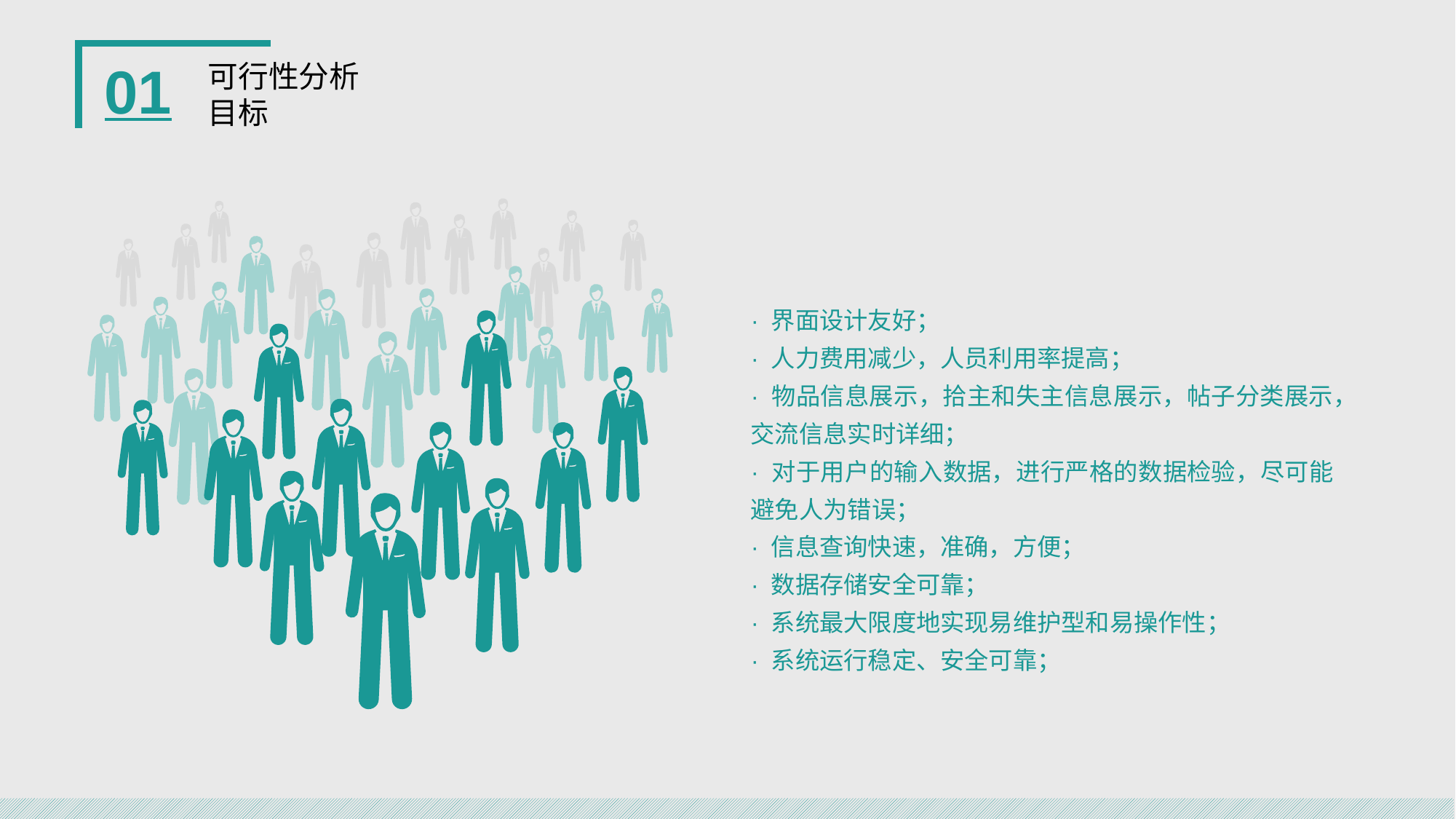

01
可行性分析
目标

· 界面设计友好；
· 人力费用减少，人员利用率提高；
· 物品信息展示，拾主和失主信息展示，帖子分类展示，交流信息实时详细；
· 对于用户的输入数据，进行严格的数据检验，尽可能避免人为错误；
· 信息查询快速，准确，方便；
· 数据存储安全可靠；
· 系统最大限度地实现易维护型和易操作性；
· 系统运行稳定、安全可靠；